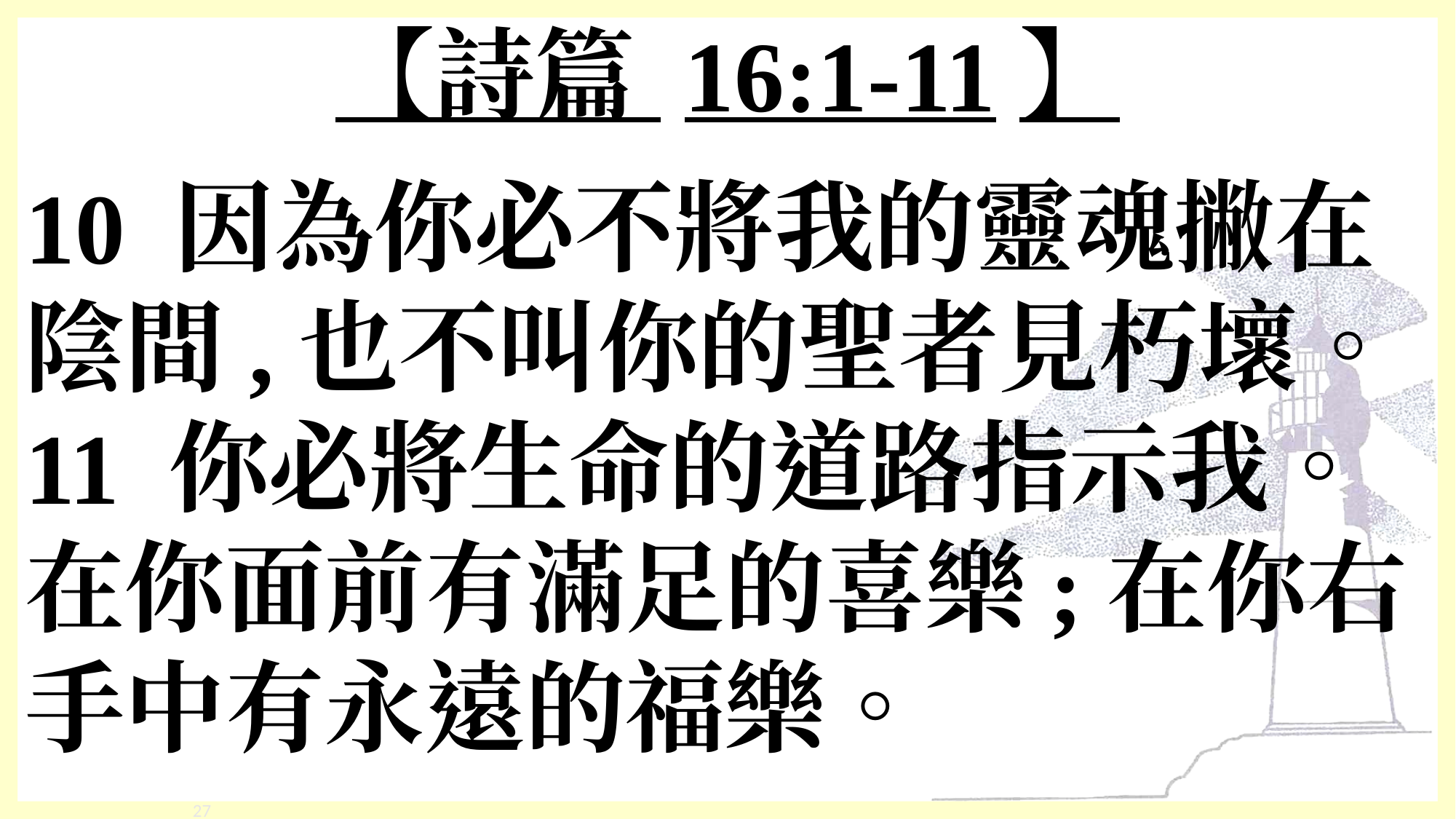

# 【詩篇 16:1-11】
10 因為你必不將我的靈魂撇在陰間,也不叫你的聖者見朽壞。11 你必將生命的道路指示我。在你面前有滿足的喜樂;在你右手中有永遠的福樂。
27